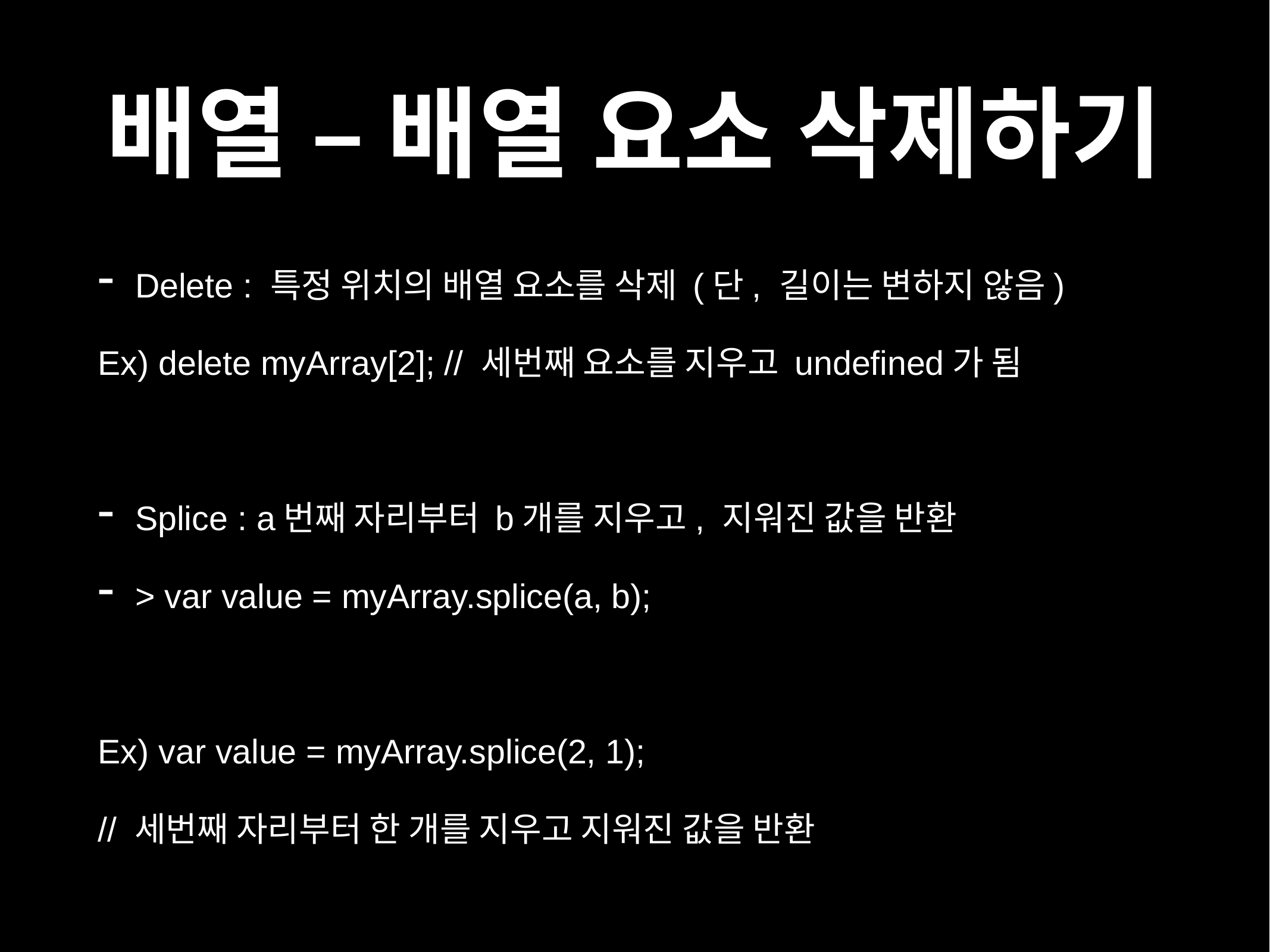

# 배열 – 배열 요소 삭제하기
Delete : 특정 위치의 배열 요소를 삭제 (단, 길이는 변하지 않음)
Ex) delete myArray[2]; // 세번째 요소를 지우고 undefined가 됨

Splice : a번째 자리부터 b개를 지우고, 지워진 값을 반환
> var value = myArray.splice(a, b);

Ex) var value = myArray.splice(2, 1);
// 세번째 자리부터 한 개를 지우고 지워진 값을 반환